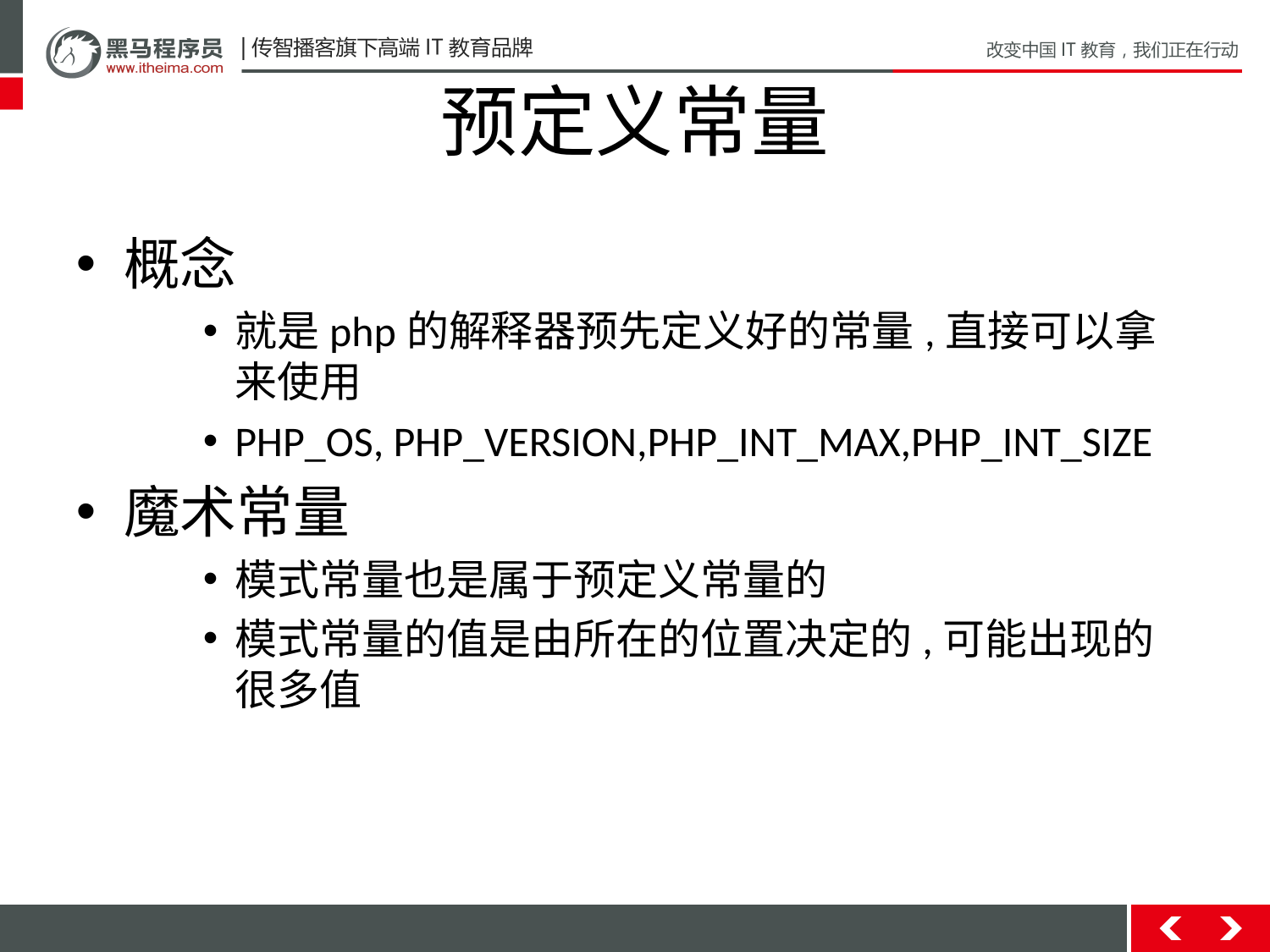

# 预定义常量
概念
就是php的解释器预先定义好的常量,直接可以拿来使用
PHP_OS, PHP_VERSION,PHP_INT_MAX,PHP_INT_SIZE
魔术常量
模式常量也是属于预定义常量的
模式常量的值是由所在的位置决定的,可能出现的很多值